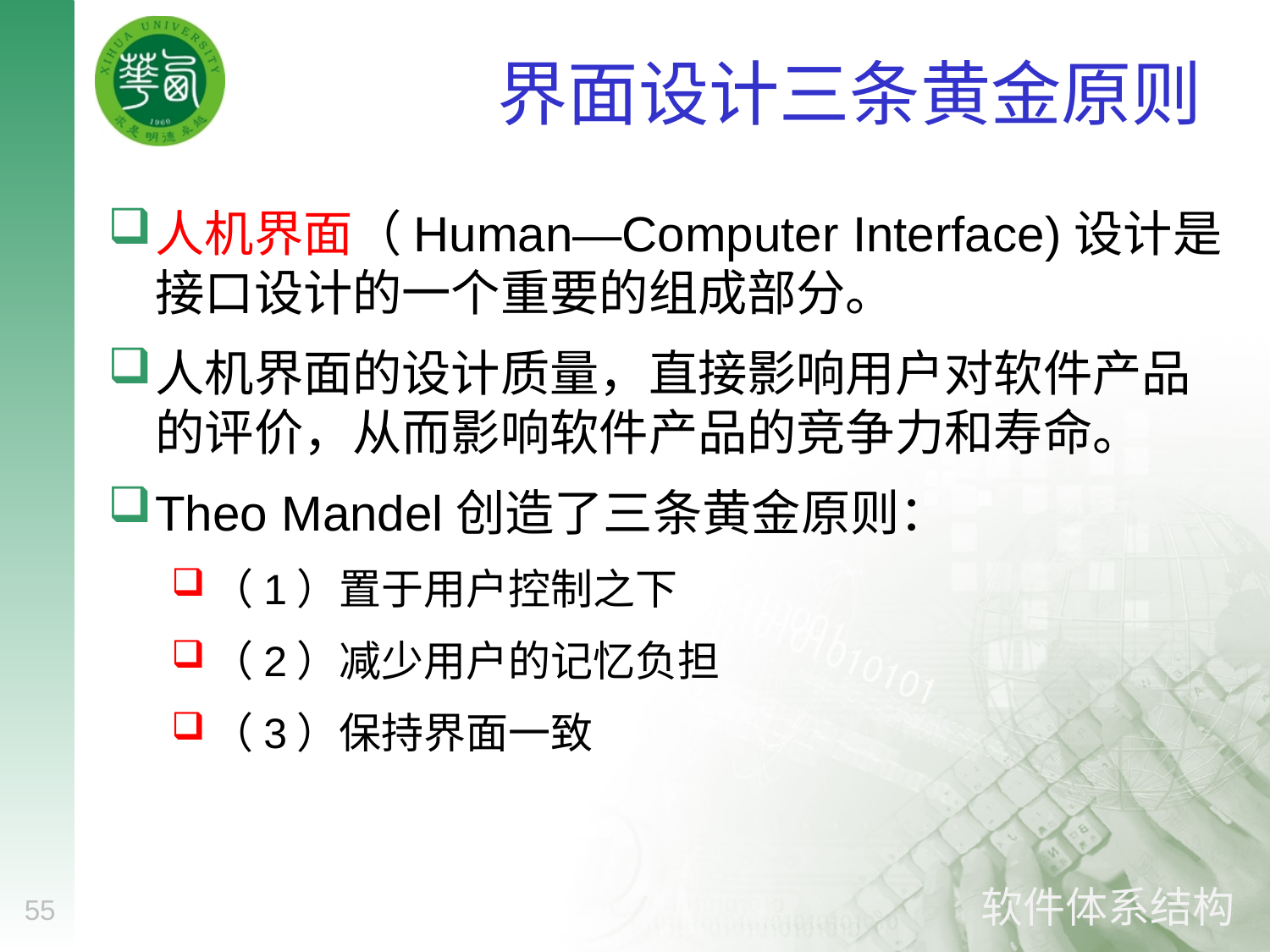

# 界面设计三条黄金原则
人机界面（Human—Computer Interface)设计是接口设计的一个重要的组成部分。
人机界面的设计质量，直接影响用户对软件产品的评价，从而影响软件产品的竞争力和寿命。
Theo Mandel创造了三条黄金原则：
（1）置于用户控制之下
（2）减少用户的记忆负担
（3）保持界面一致
55